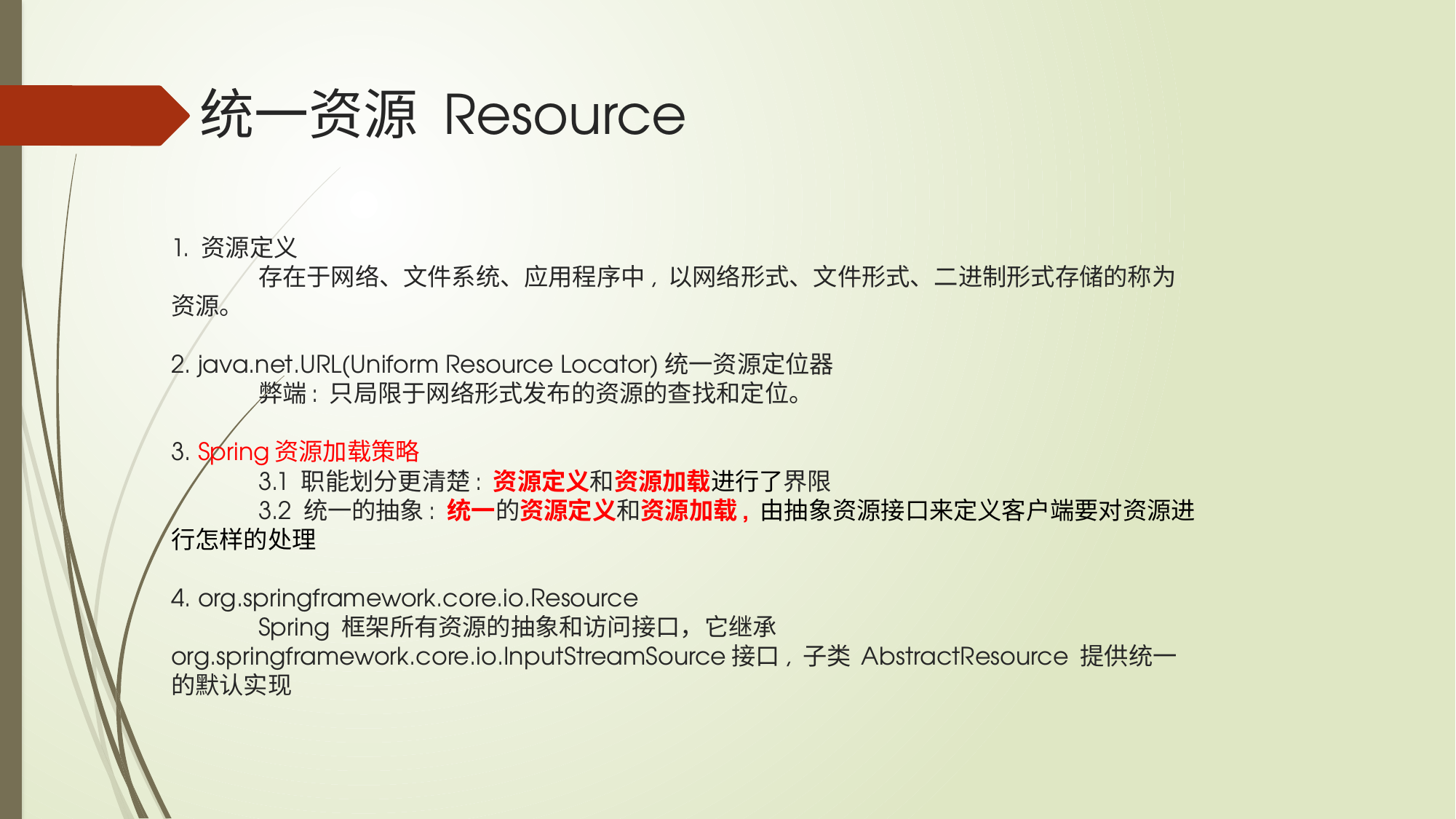

统一资源 Resource
1. 资源定义
	存在于网络、文件系统、应用程序中, 以网络形式、文件形式、二进制形式存储的称为资源。

2. java.net.URL(Uniform Resource Locator)统一资源定位器
	弊端: 只局限于网络形式发布的资源的查找和定位。

3. Spring资源加载策略
	3.1 职能划分更清楚: 资源定义和资源加载进行了界限
	3.2 统一的抽象: 统一的资源定义和资源加载, 由抽象资源接口来定义客户端要对资源进行怎样的处理

4. org.springframework.core.io.Resource
	Spring 框架所有资源的抽象和访问接口，它继承 org.springframework.core.io.InputStreamSource接口, 子类 AbstractResource 提供统一的默认实现